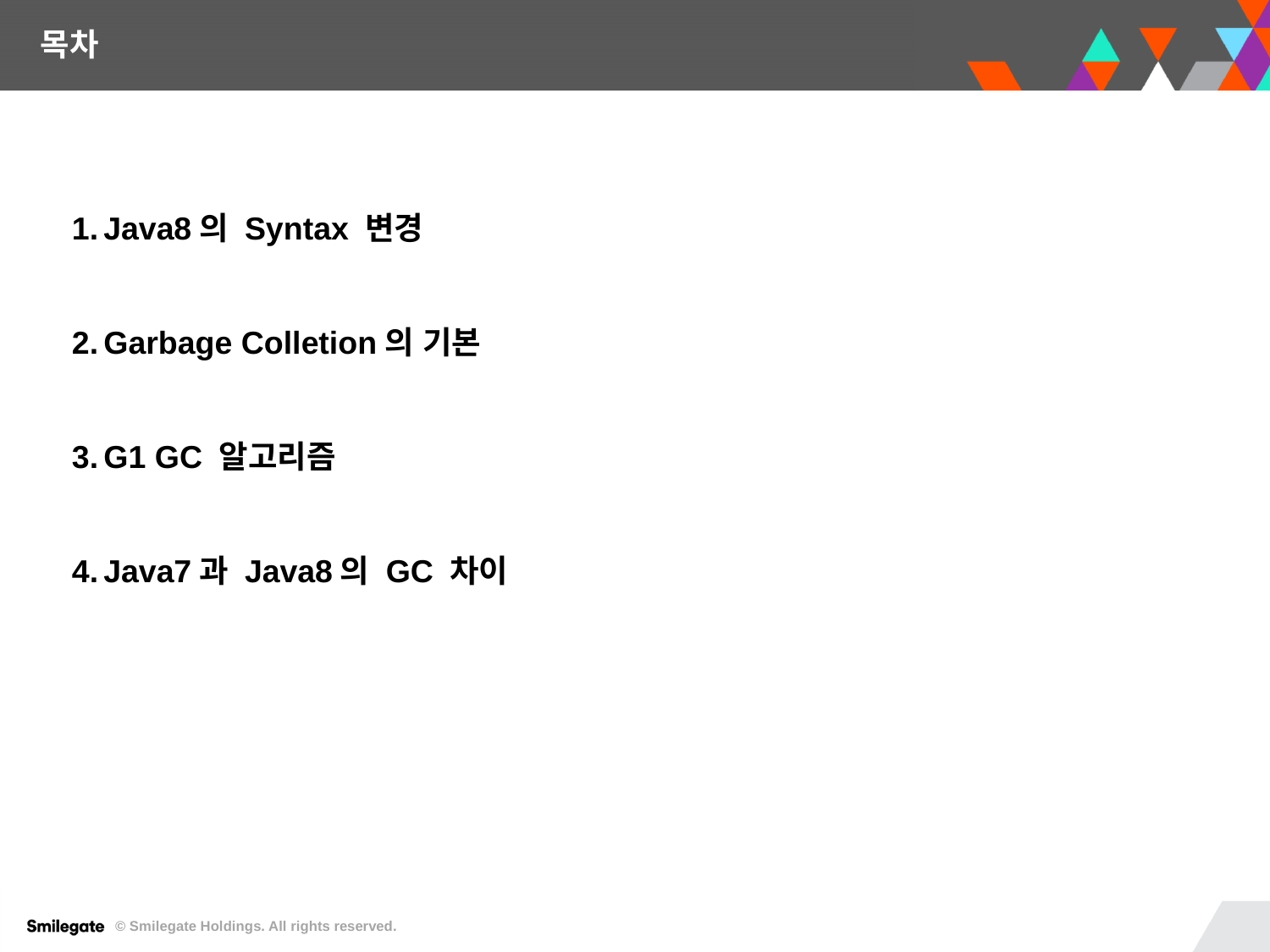

목차
Java8의 Syntax 변경
Garbage Colletion의 기본
G1 GC 알고리즘
Java7과 Java8의 GC 차이